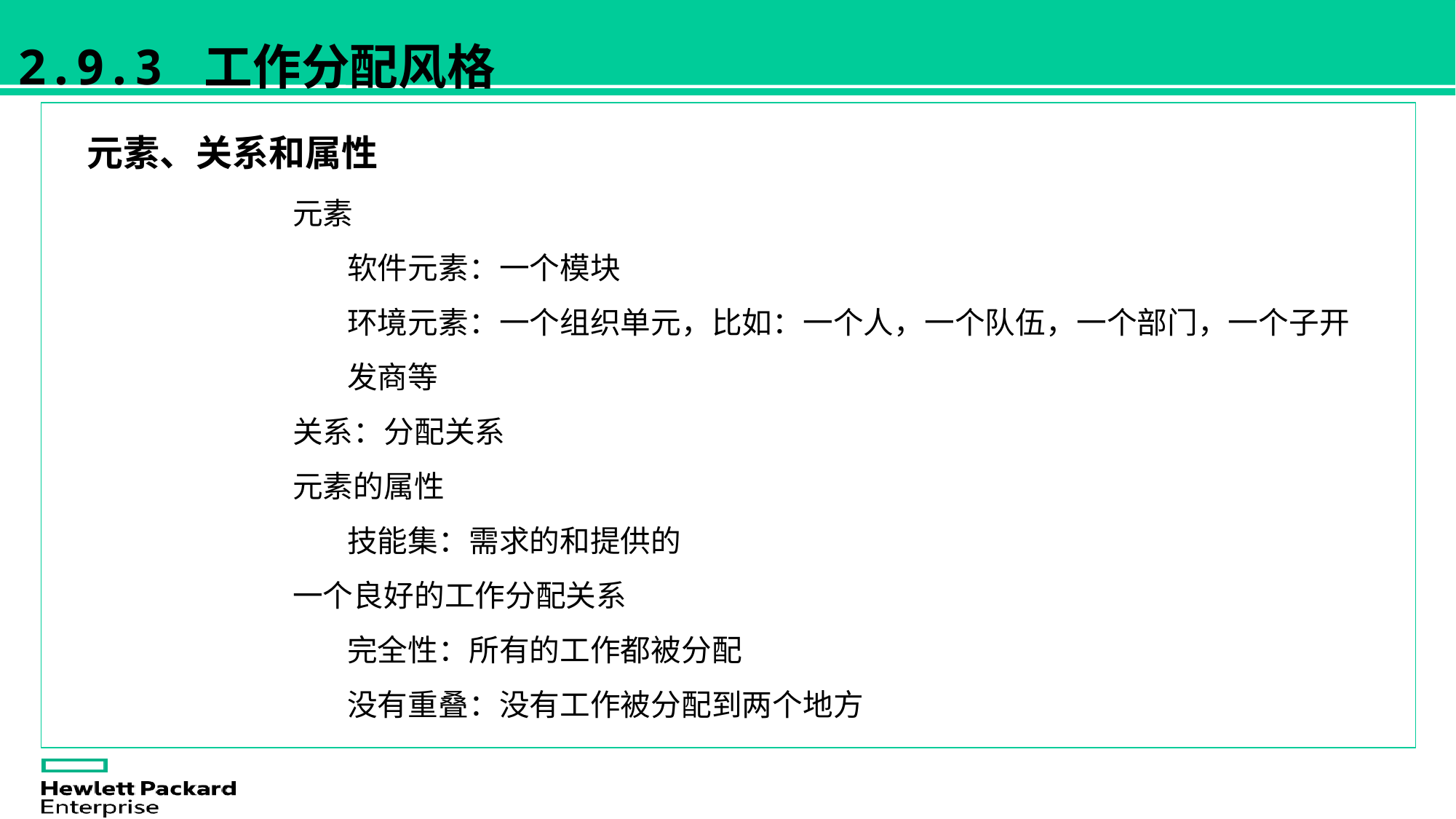

2.9.3 工作分配风格

元素、关系和属性
元素
软件元素：一个模块
环境元素：一个组织单元，比如：一个人，一个队伍，一个部门，一个子开发商等
关系：分配关系
元素的属性
技能集：需求的和提供的
一个良好的工作分配关系
完全性：所有的工作都被分配
没有重叠：没有工作被分配到两个地方